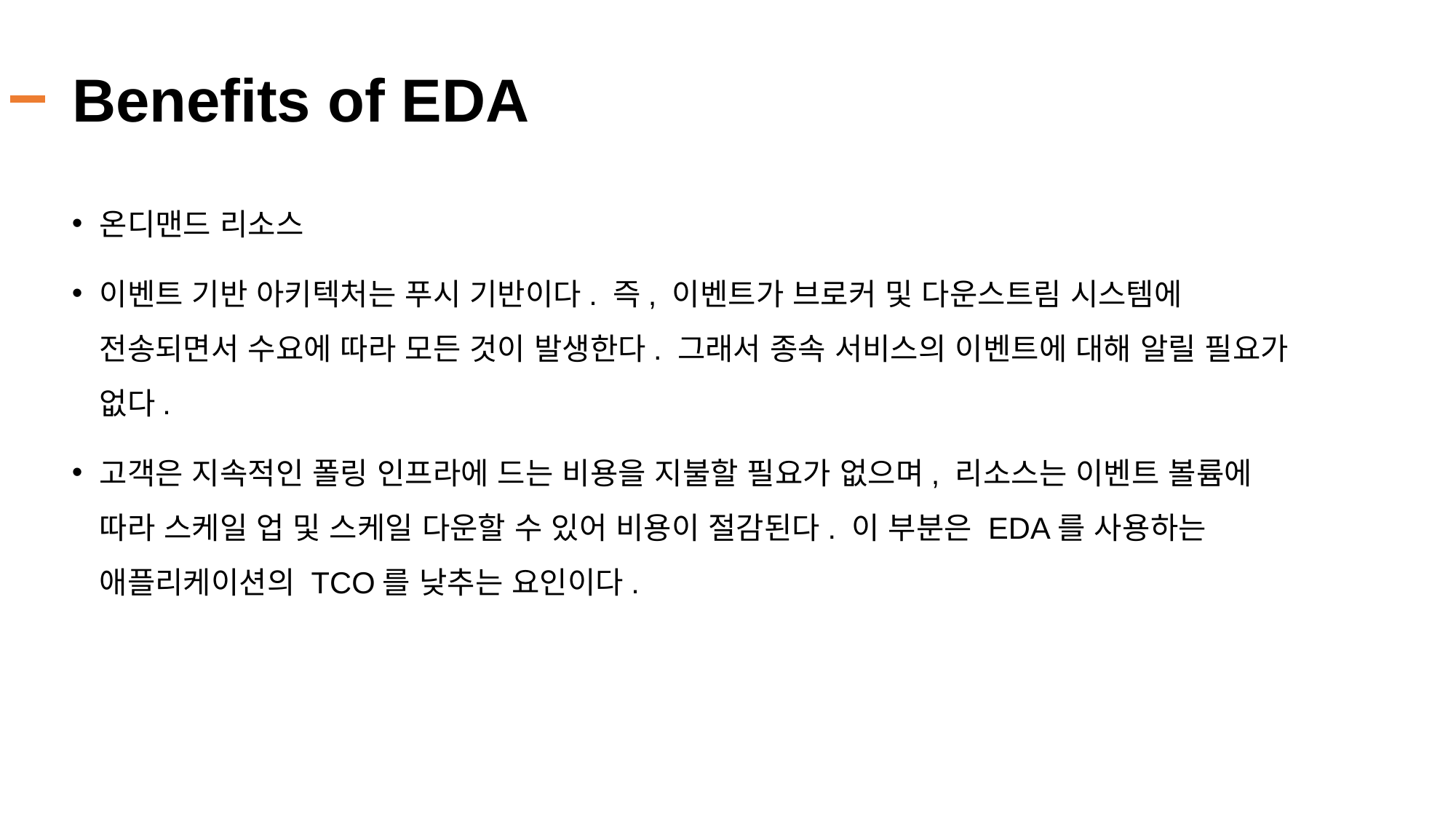

# Benefits of EDA

온디맨드 리소스
이벤트 기반 아키텍처는 푸시 기반이다. 즉, 이벤트가 브로커 및 다운스트림 시스템에 전송되면서 수요에 따라 모든 것이 발생한다. 그래서 종속 서비스의 이벤트에 대해 알릴 필요가 없다.
고객은 지속적인 폴링 인프라에 드는 비용을 지불할 필요가 없으며, 리소스는 이벤트 볼륨에 따라 스케일 업 및 스케일 다운할 수 있어 비용이 절감된다. 이 부분은 EDA를 사용하는 애플리케이션의 TCO를 낮추는 요인이다.